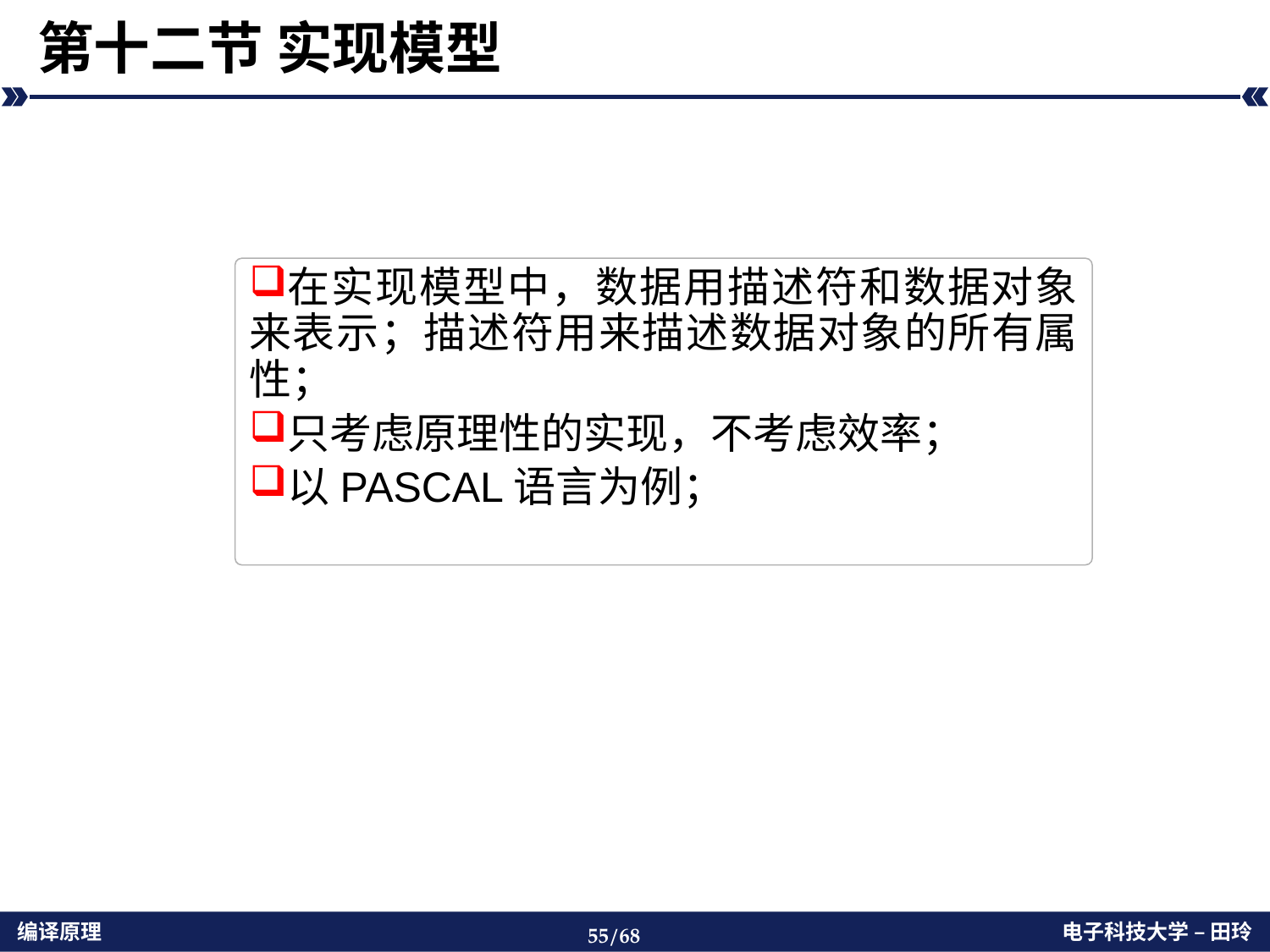

# 第十二节 实现模型
在实现模型中，数据用描述符和数据对象来表示；描述符用来描述数据对象的所有属性；
只考虑原理性的实现，不考虑效率；
以PASCAL语言为例；